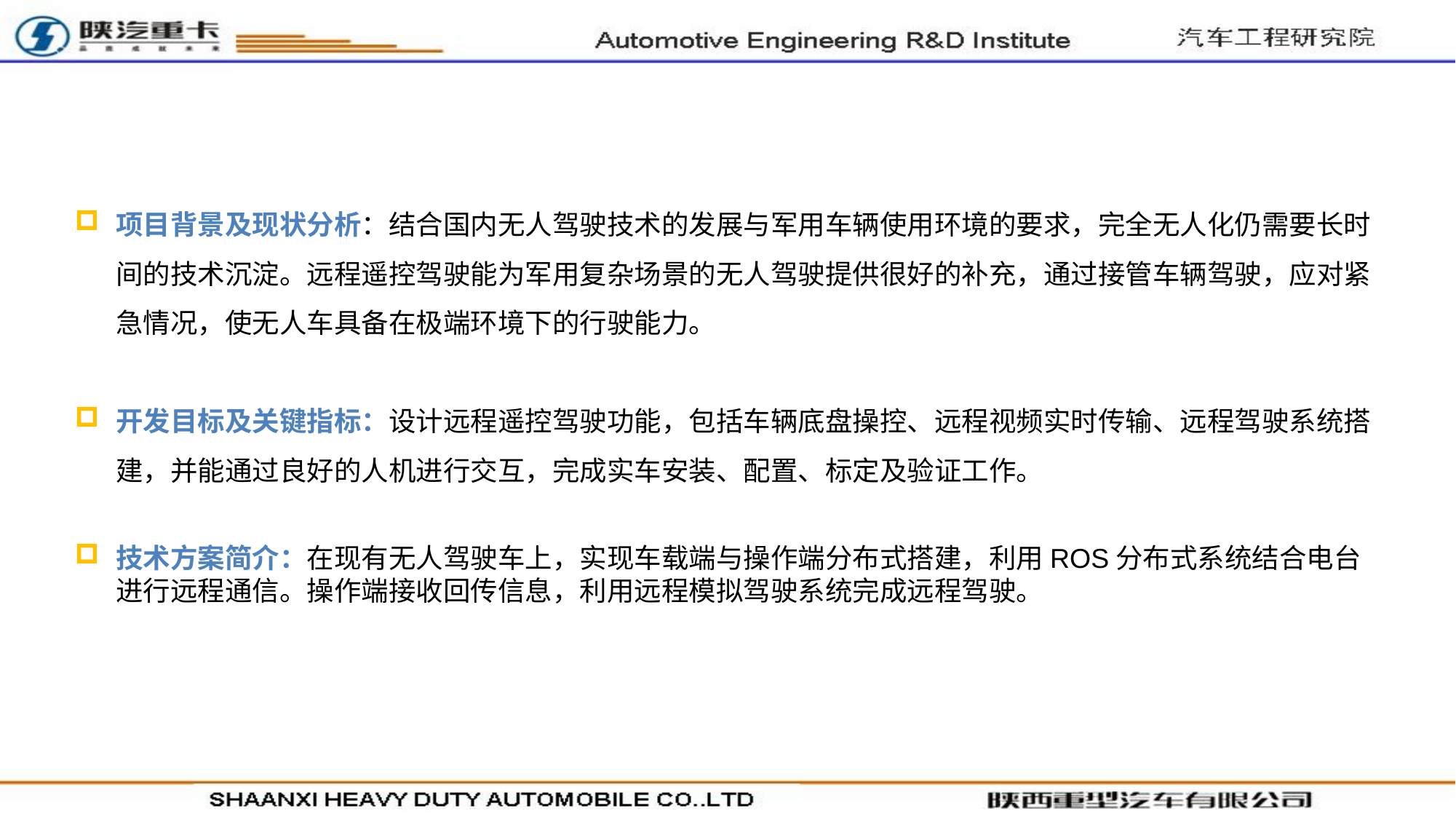

项目背景及现状分析：结合国内无人驾驶技术的发展与军用车辆使用环境的要求，完全无人化仍需要长时间的技术沉淀。远程遥控驾驶能为军用复杂场景的无人驾驶提供很好的补充，通过接管车辆驾驶，应对紧急情况，使无人车具备在极端环境下的行驶能力。

开发目标及关键指标：设计远程遥控驾驶功能，包括车辆底盘操控、远程视频实时传输、远程驾驶系统搭建，并能通过良好的人机进行交互，完成实车安装、配置、标定及验证工作。

技术方案简介：在现有无人驾驶车上，实现车载端与操作端分布式搭建，利用ROS分布式系统结合电台进行远程通信。操作端接收回传信息，利用远程模拟驾驶系统完成远程驾驶。